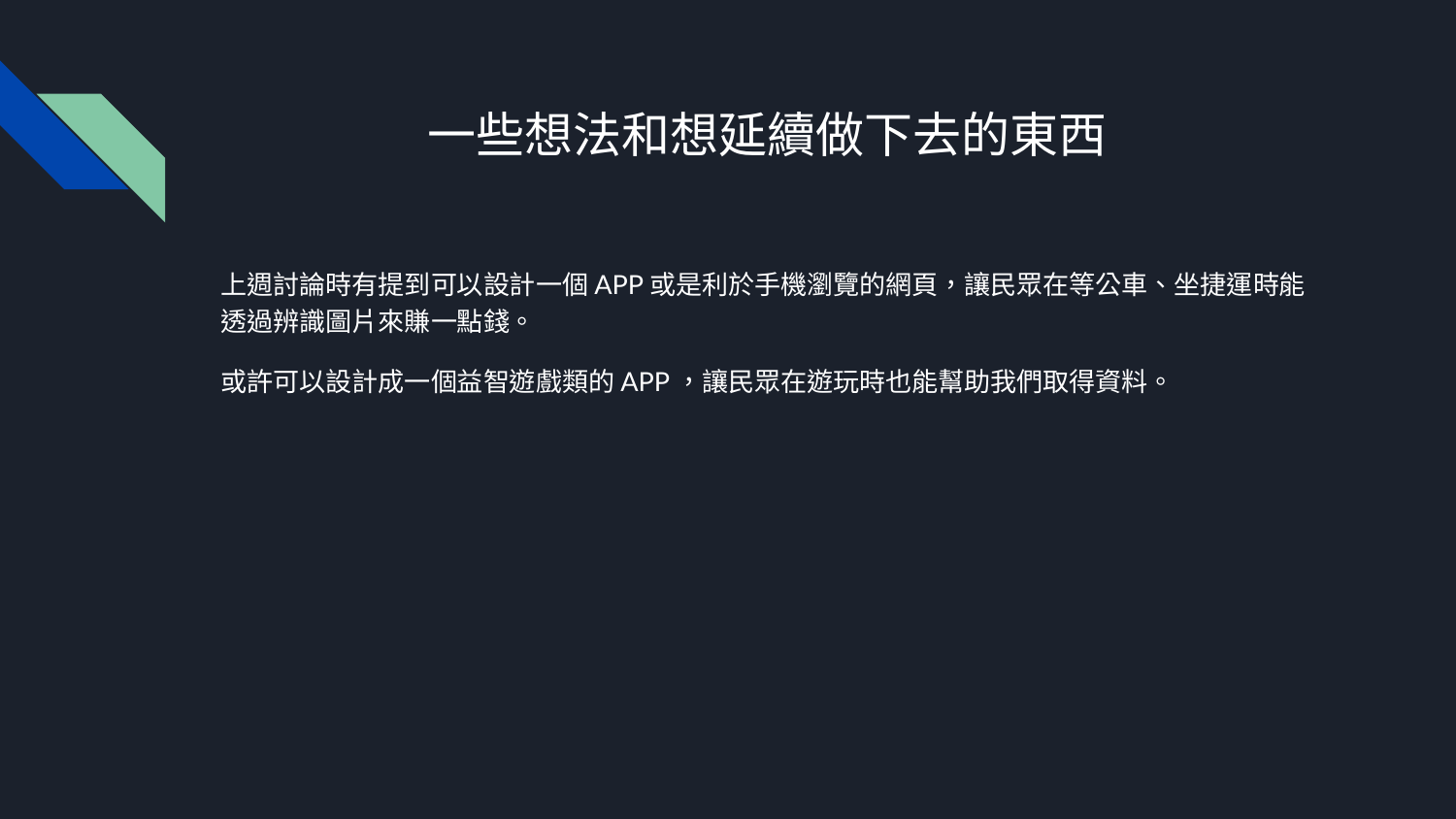

# 一些想法和想延續做下去的東西
上週討論時有提到可以設計一個APP或是利於手機瀏覽的網頁，讓民眾在等公車、坐捷運時能透過辨識圖片來賺一點錢。
或許可以設計成一個益智遊戲類的APP，讓民眾在遊玩時也能幫助我們取得資料。